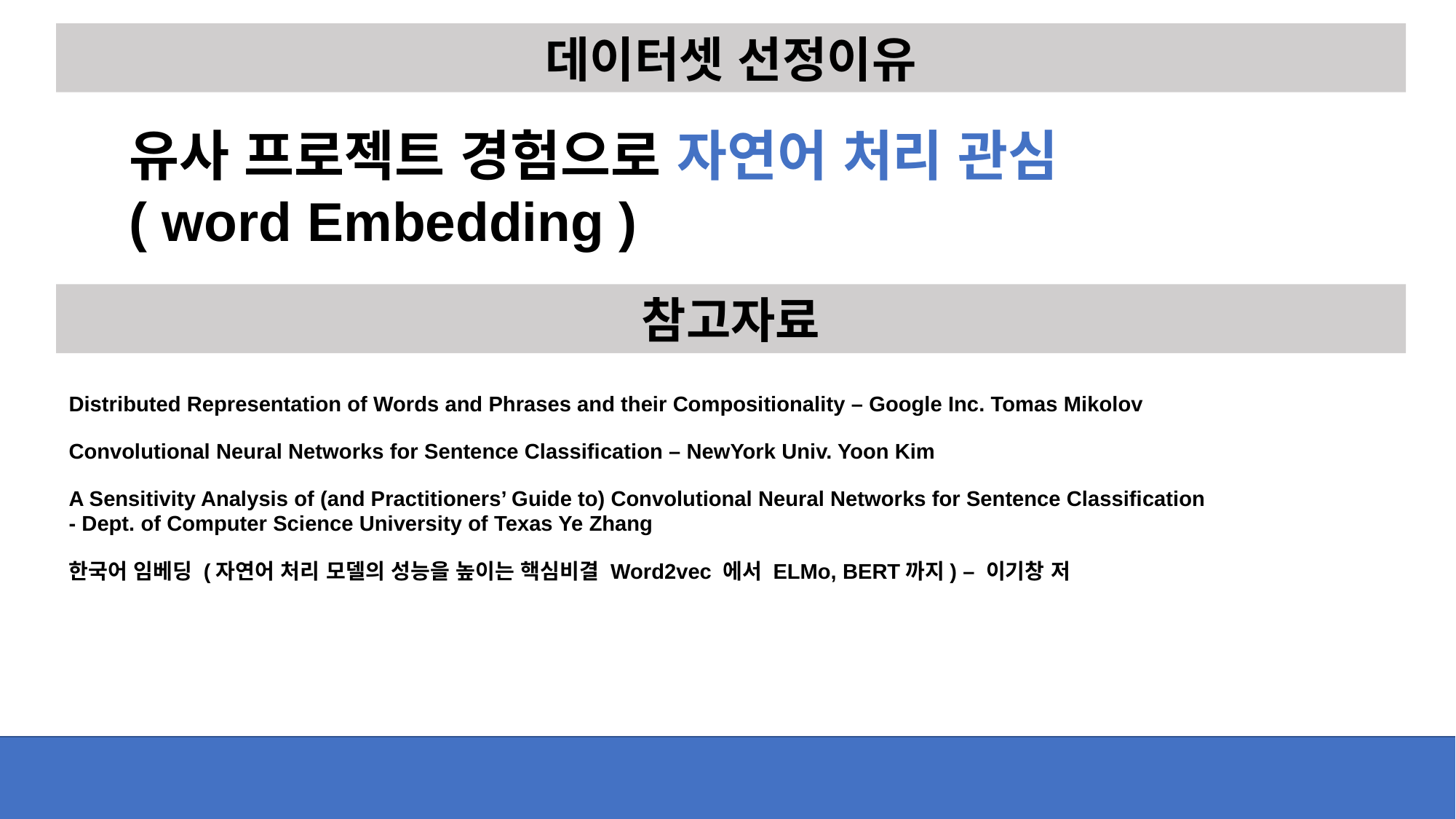

데이터셋 선정이유
유사 프로젝트 경험으로 자연어 처리 관심
( word Embedding )
참고자료
Distributed Representation of Words and Phrases and their Compositionality – Google Inc. Tomas Mikolov
Convolutional Neural Networks for Sentence Classification – NewYork Univ. Yoon Kim
A Sensitivity Analysis of (and Practitioners’ Guide to) Convolutional Neural Networks for Sentence Classification
- Dept. of Computer Science University of Texas Ye Zhang
한국어 임베딩 (자연어 처리 모델의 성능을 높이는 핵심비결 Word2vec 에서 ELMo, BERT까지) – 이기창 저